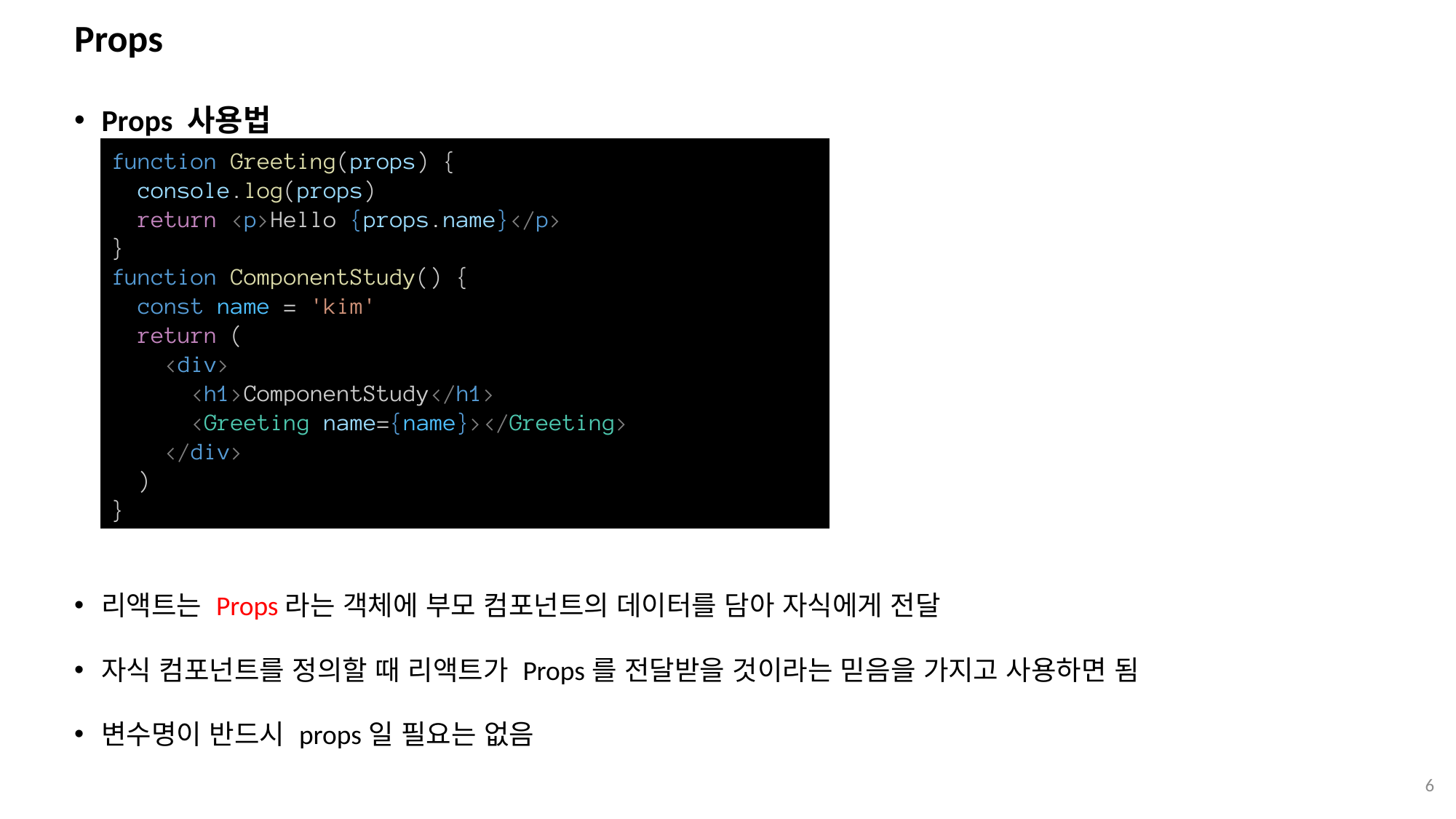

# Props
Props 사용법

리액트는 Props라는 객체에 부모 컴포넌트의 데이터를 담아 자식에게 전달
자식 컴포넌트를 정의할 때 리액트가 Props를 전달받을 것이라는 믿음을 가지고 사용하면 됨
변수명이 반드시 props일 필요는 없음

function Greeting(props) {
  console.log(props)
  return <p>Hello {props.name}</p>
}
function ComponentStudy() {
  const name = 'kim'
  return (
    <div>
      <h1>ComponentStudy</h1>
      <Greeting name={name}></Greeting>
    </div>
  )
}
6